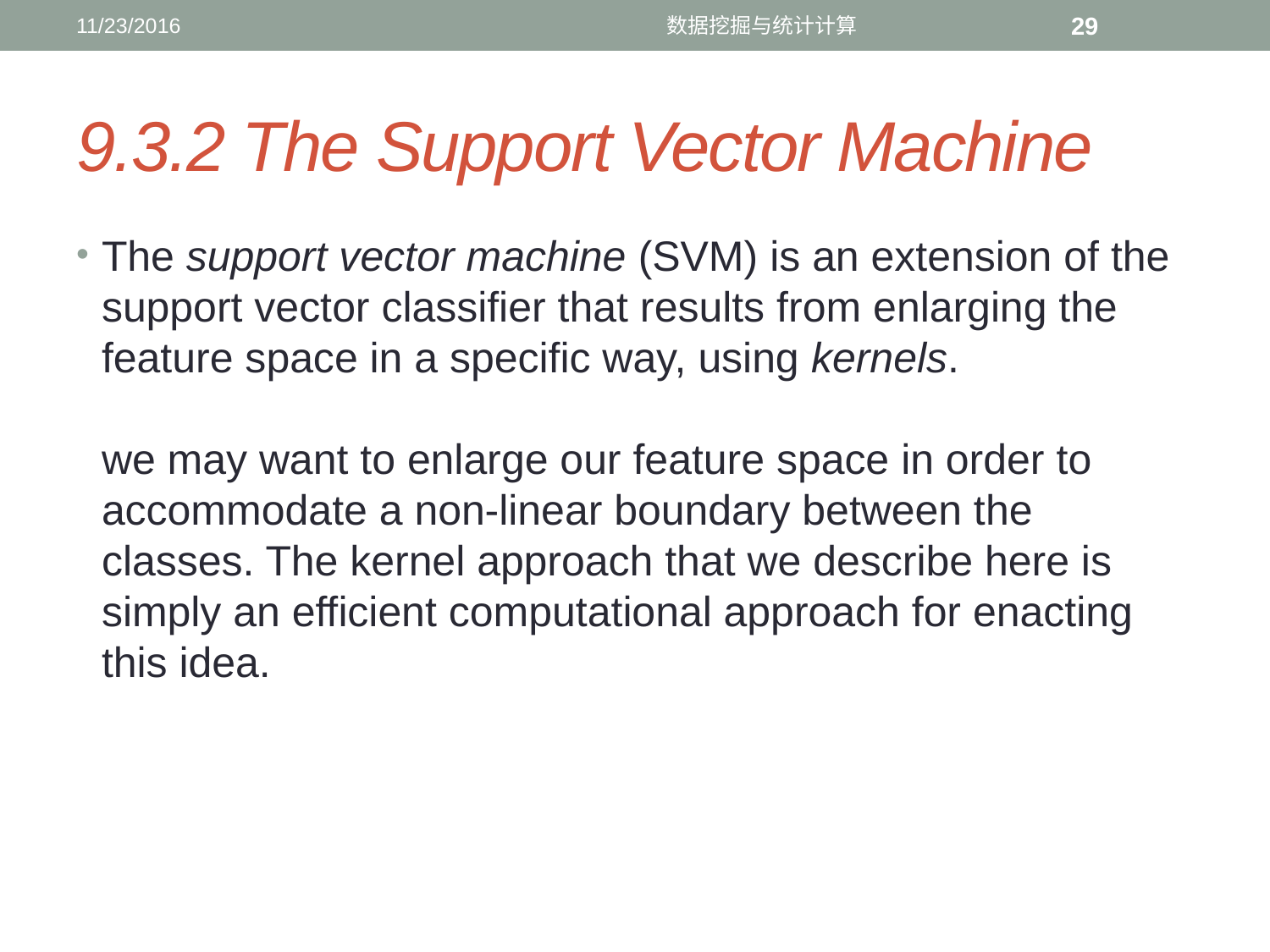

11/23/2016
数据挖掘与统计计算
29
# 9.3.2 The Support Vector Machine
The support vector machine (SVM) is an extension of the support vector classifier that results from enlarging the feature space in a specific way, using kernels.
we may want to enlarge our feature space in order to accommodate a non-linear boundary between the classes. The kernel approach that we describe here is simply an efficient computational approach for enacting this idea.